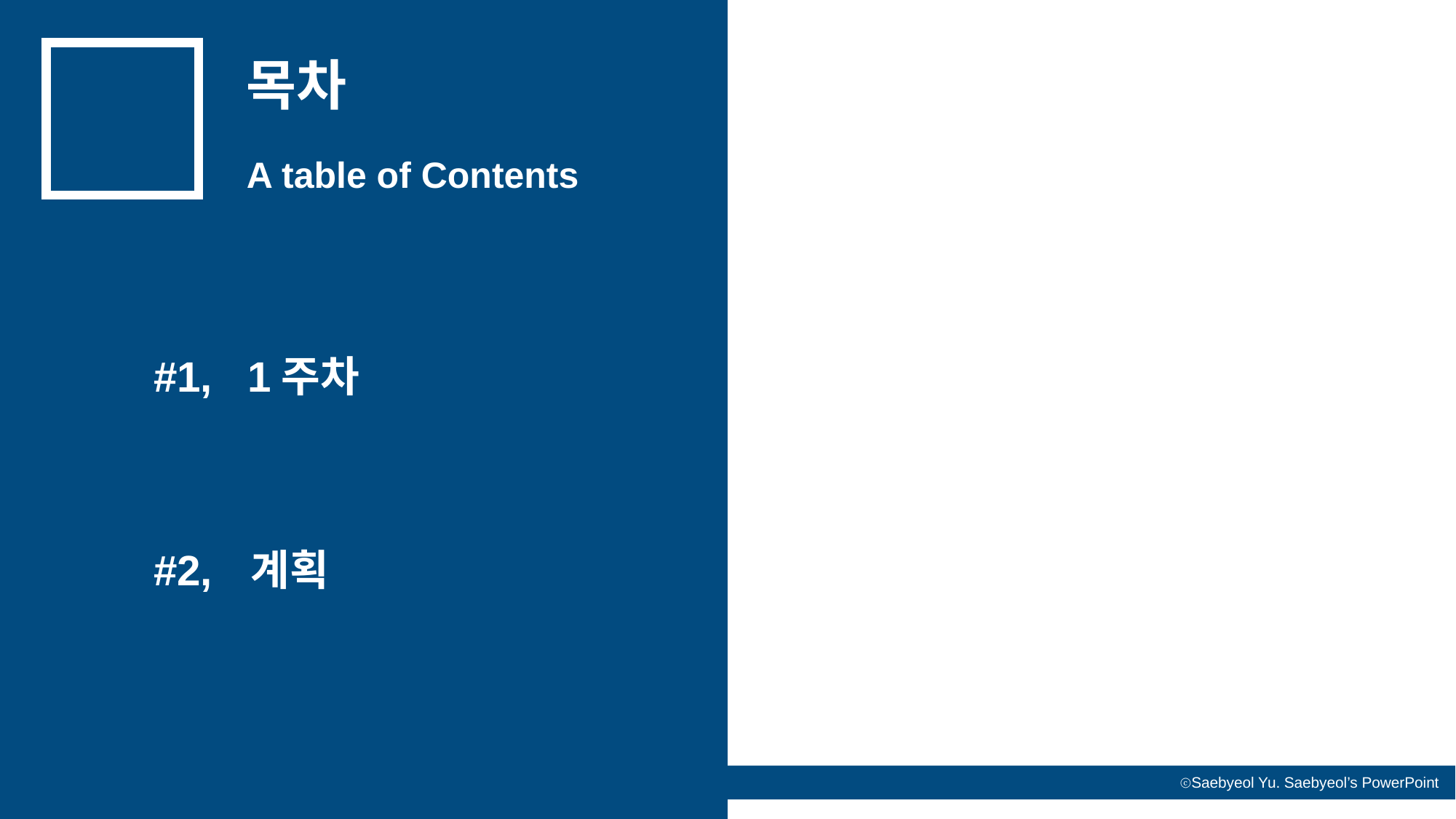

목차
A table of Contents
#1,
1주차
#2,
계획